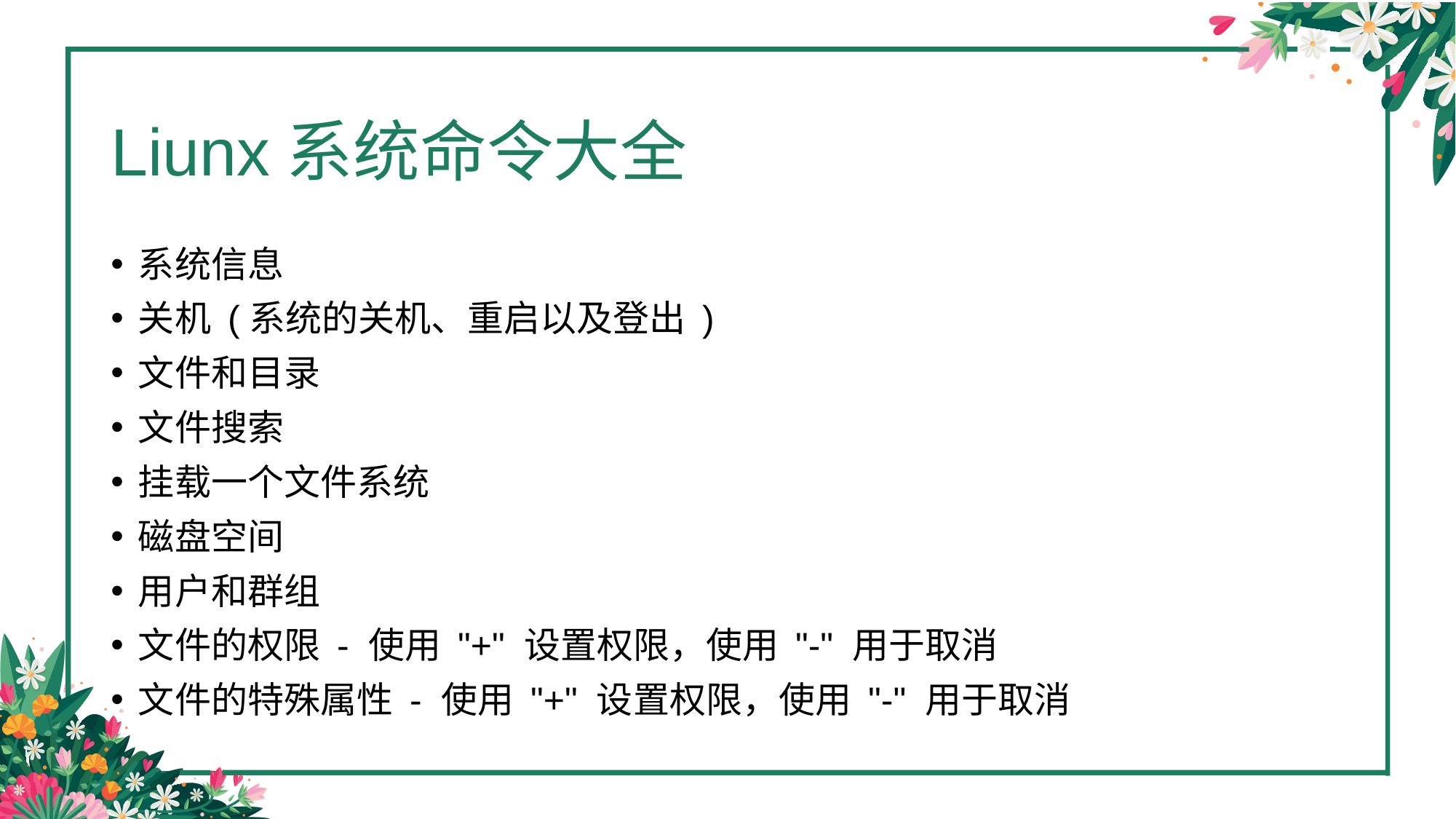

# Liunx系统命令大全
系统信息
关机 (系统的关机、重启以及登出 )
文件和目录
文件搜索
挂载一个文件系统
磁盘空间
用户和群组
文件的权限 - 使用 "+" 设置权限，使用 "-" 用于取消
文件的特殊属性 - 使用 "+" 设置权限，使用 "-" 用于取消